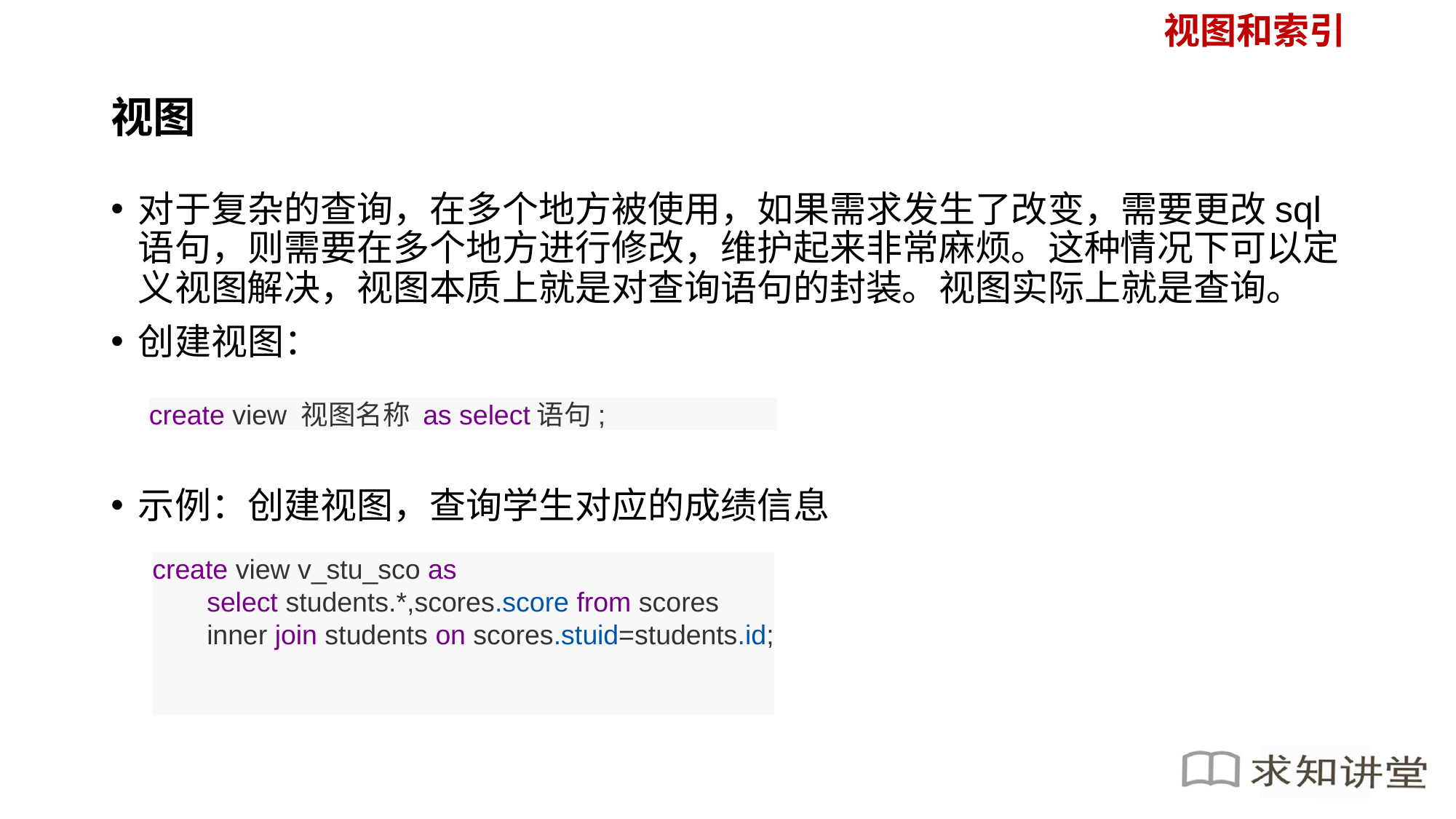

视图和索引
# 视图
对于复杂的查询，在多个地方被使用，如果需求发生了改变，需要更改sql语句，则需要在多个地方进行修改，维护起来非常麻烦。这种情况下可以定义视图解决，视图本质上就是对查询语句的封装。视图实际上就是查询。
创建视图：

示例：创建视图，查询学生对应的成绩信息

create view 视图名称 as select语句;
create view v_stu_sco as
select students.*,scores.score from scores
inner join students on scores.stuid=students.id;